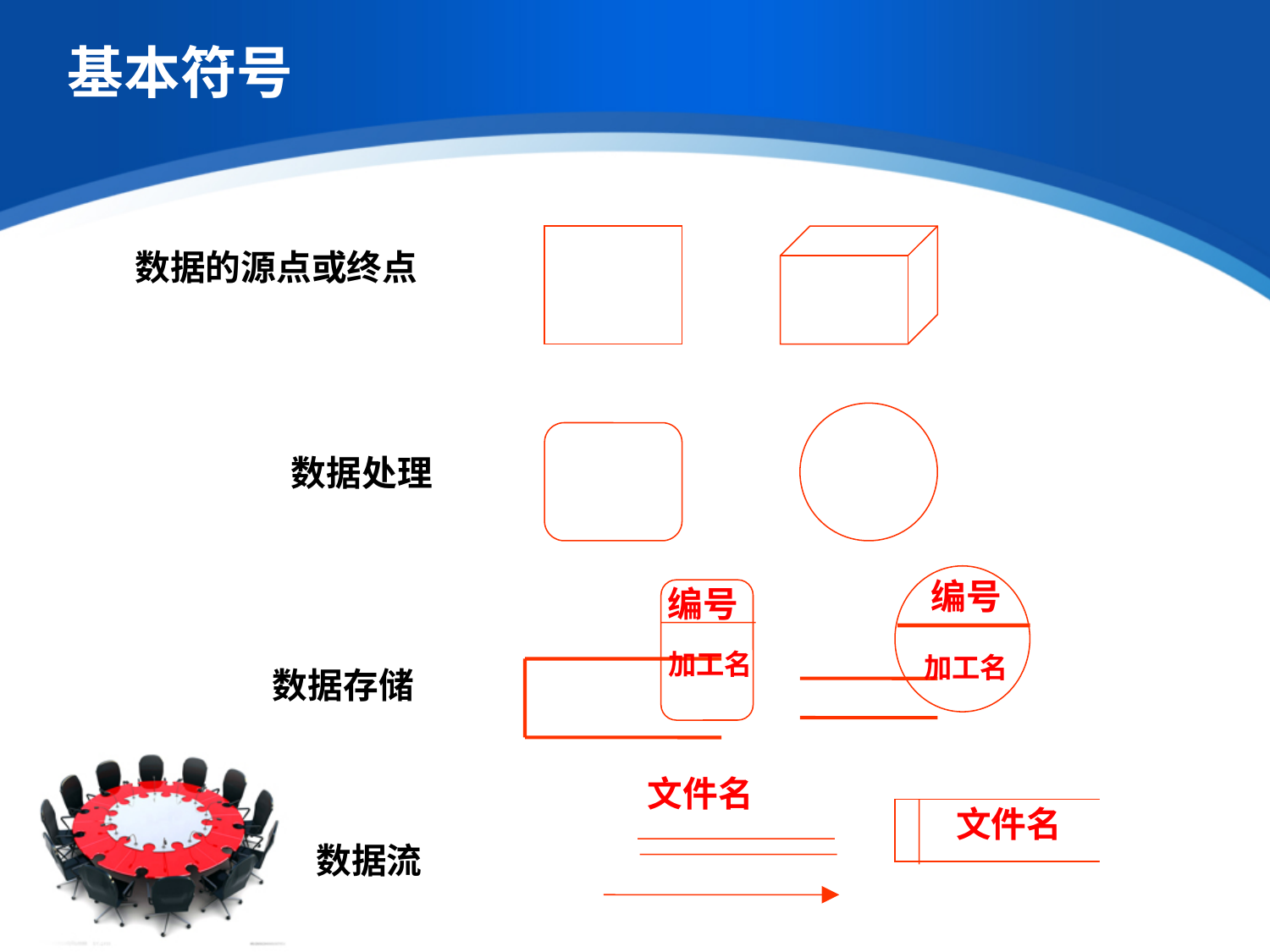

# 基本符号

数据的源点或终点
数据处理

编号

加工名
编号

加工名
数据存储
文件名

文件名

数据流